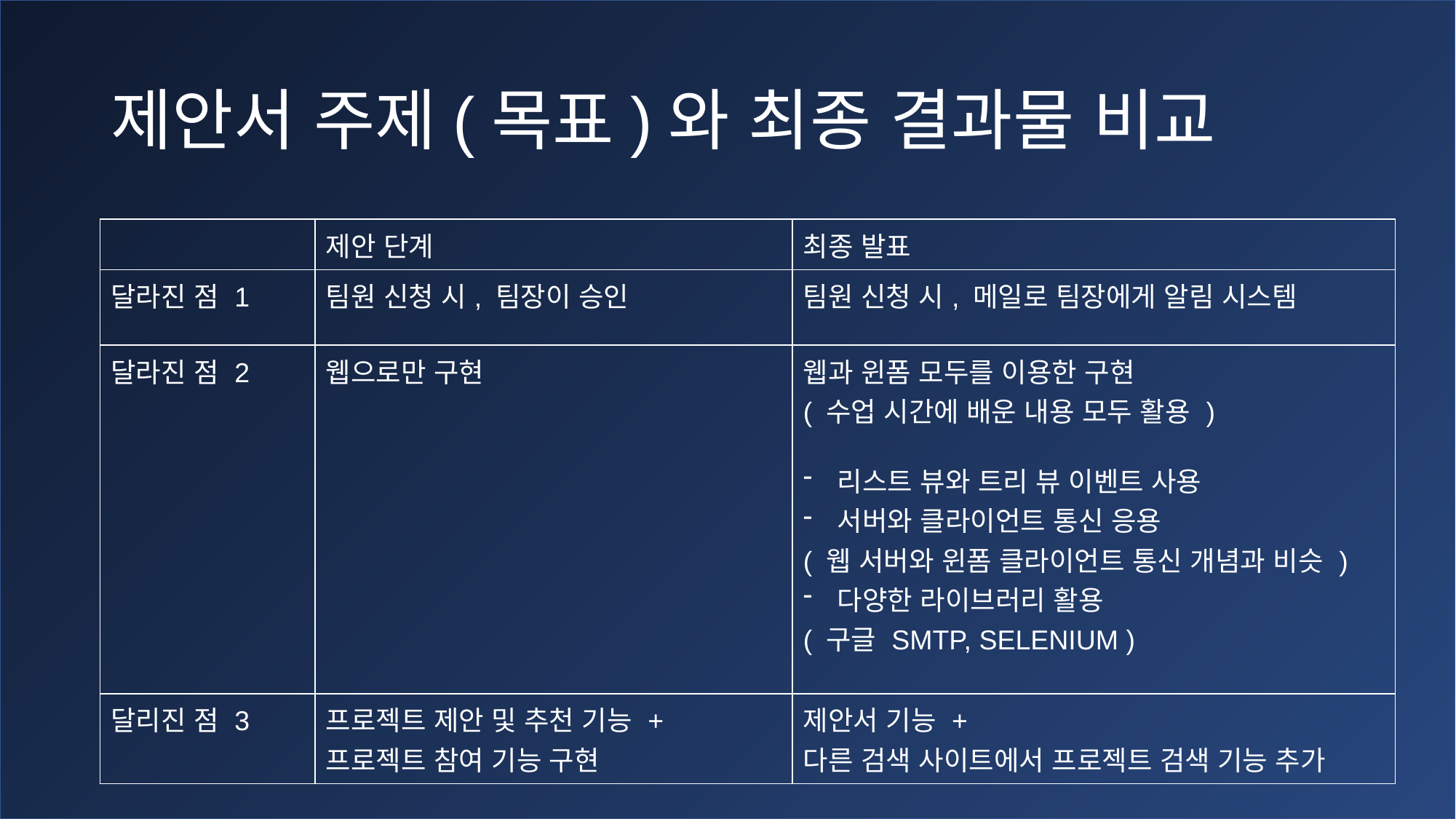

# 제안서 주제(목표)와 최종 결과물 비교
|  | 제안 단계 | 최종 발표 |
| --- | --- | --- |
| 달라진 점 1 | 팀원 신청 시, 팀장이 승인 | 팀원 신청 시, 메일로 팀장에게 알림 시스템 |
| 달라진 점 2 | 웹으로만 구현 | 웹과 윈폼 모두를 이용한 구현 ( 수업 시간에 배운 내용 모두 활용 ) 리스트 뷰와 트리 뷰 이벤트 사용 서버와 클라이언트 통신 응용 ( 웹 서버와 윈폼 클라이언트 통신 개념과 비슷 ) 다양한 라이브러리 활용 ( 구글 SMTP, SELENIUM ) |
| 달리진 점 3 | 프로젝트 제안 및 추천 기능 + 프로젝트 참여 기능 구현 | 제안서 기능 + 다른 검색 사이트에서 프로젝트 검색 기능 추가 |